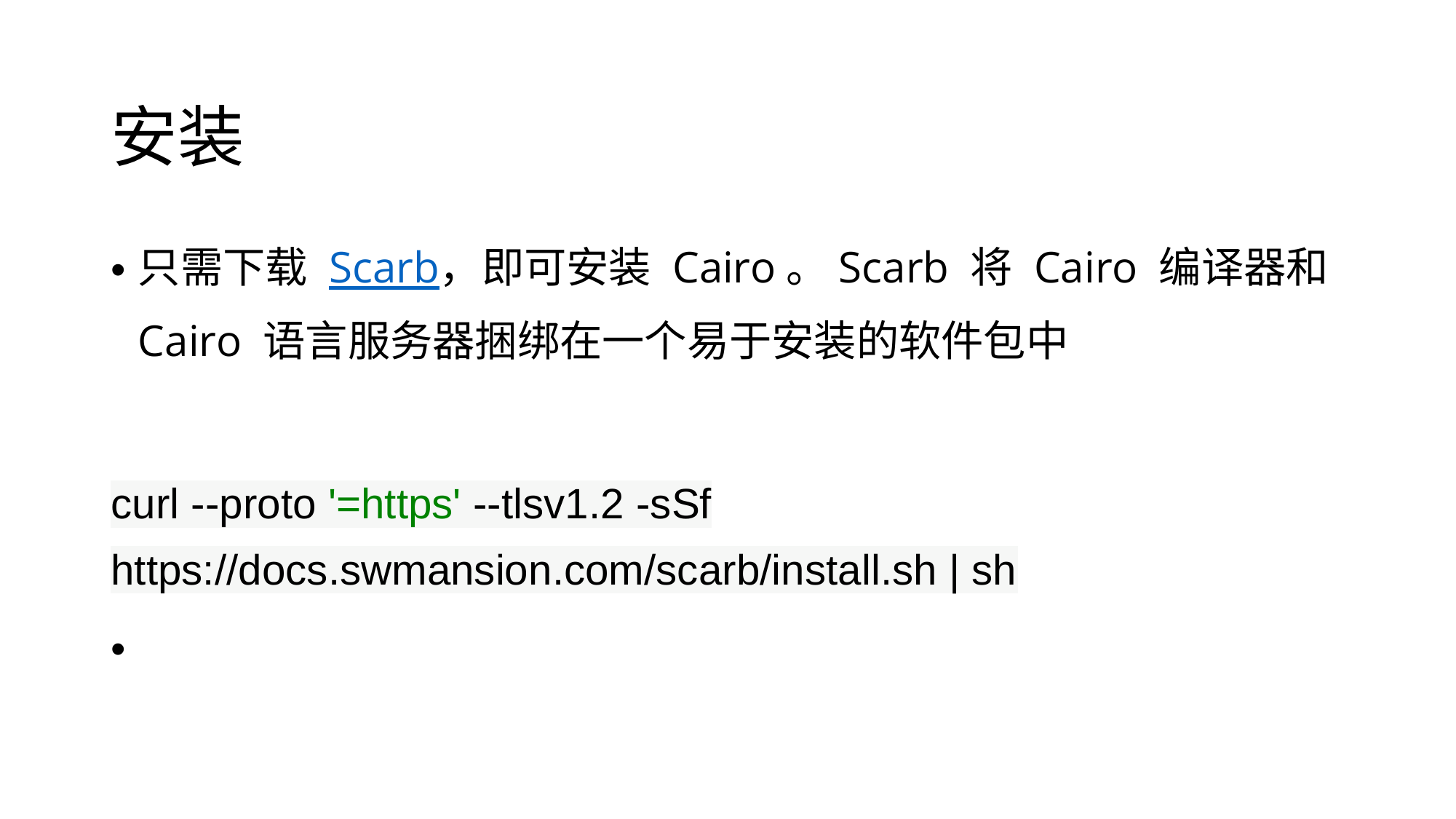

# 安装
只需下载 Scarb，即可安装 Cairo。Scarb 将 Cairo 编译器和 Cairo 语言服务器捆绑在一个易于安装的软件包中

curl --proto '=https' --tlsv1.2 -sSf https://docs.swmansion.com/scarb/install.sh | sh